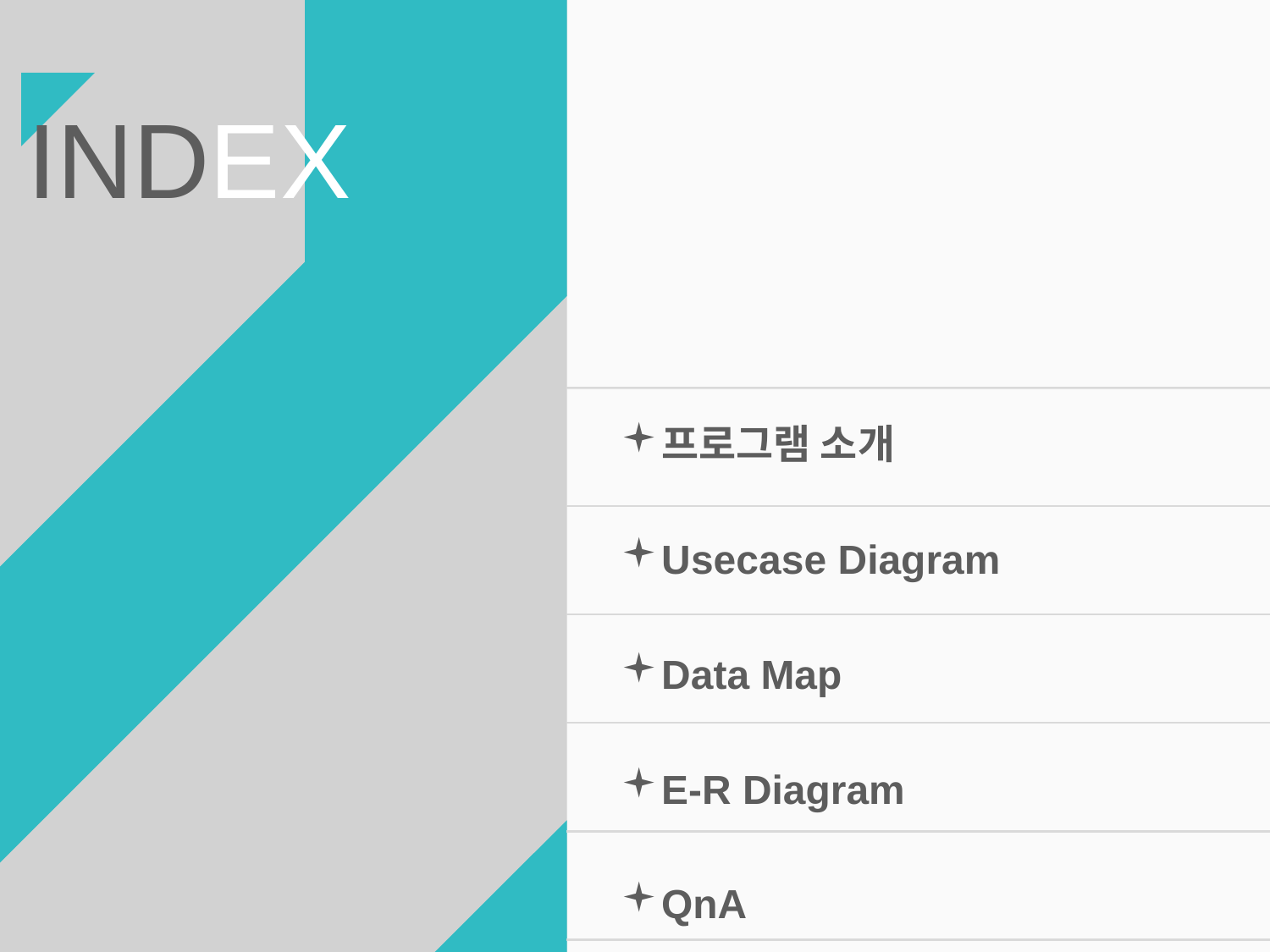

# INDEX
프로그램 소개
Usecase Diagram
Data Map
E-R Diagram
QnA

ADSTORE.TISTORY.COM